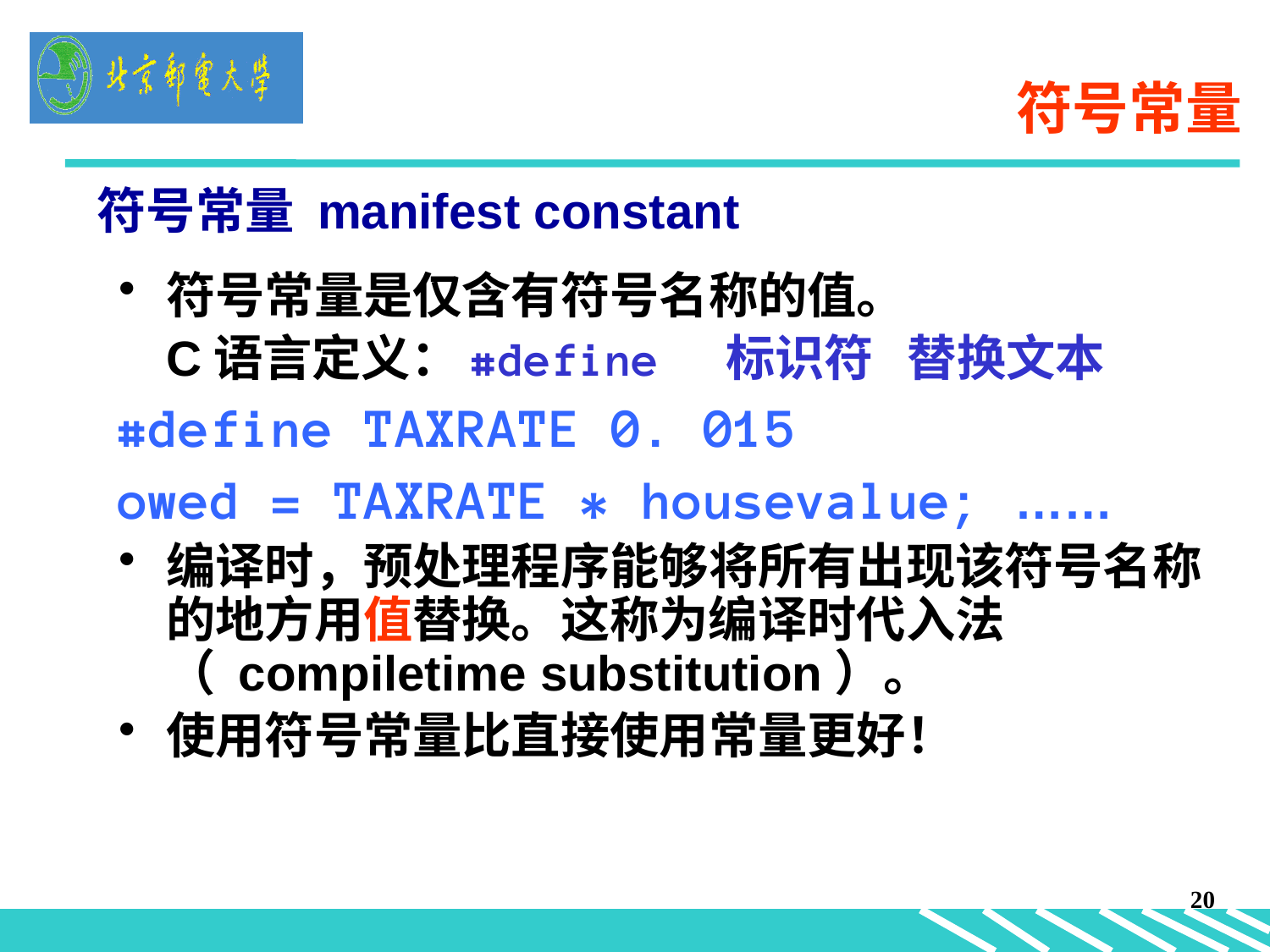

# 符号常量
符号常量 manifest constant
符号常量是仅含有符号名称的值。
	C语言定义：#define  标识符   替换文本
#define TAXRATE 0. 015
owed = TAXRATE * housevalue; ……
编译时，预处理程序能够将所有出现该符号名称的地方用值替换。这称为编译时代入法（ compiletime substitution）。
使用符号常量比直接使用常量更好！
20